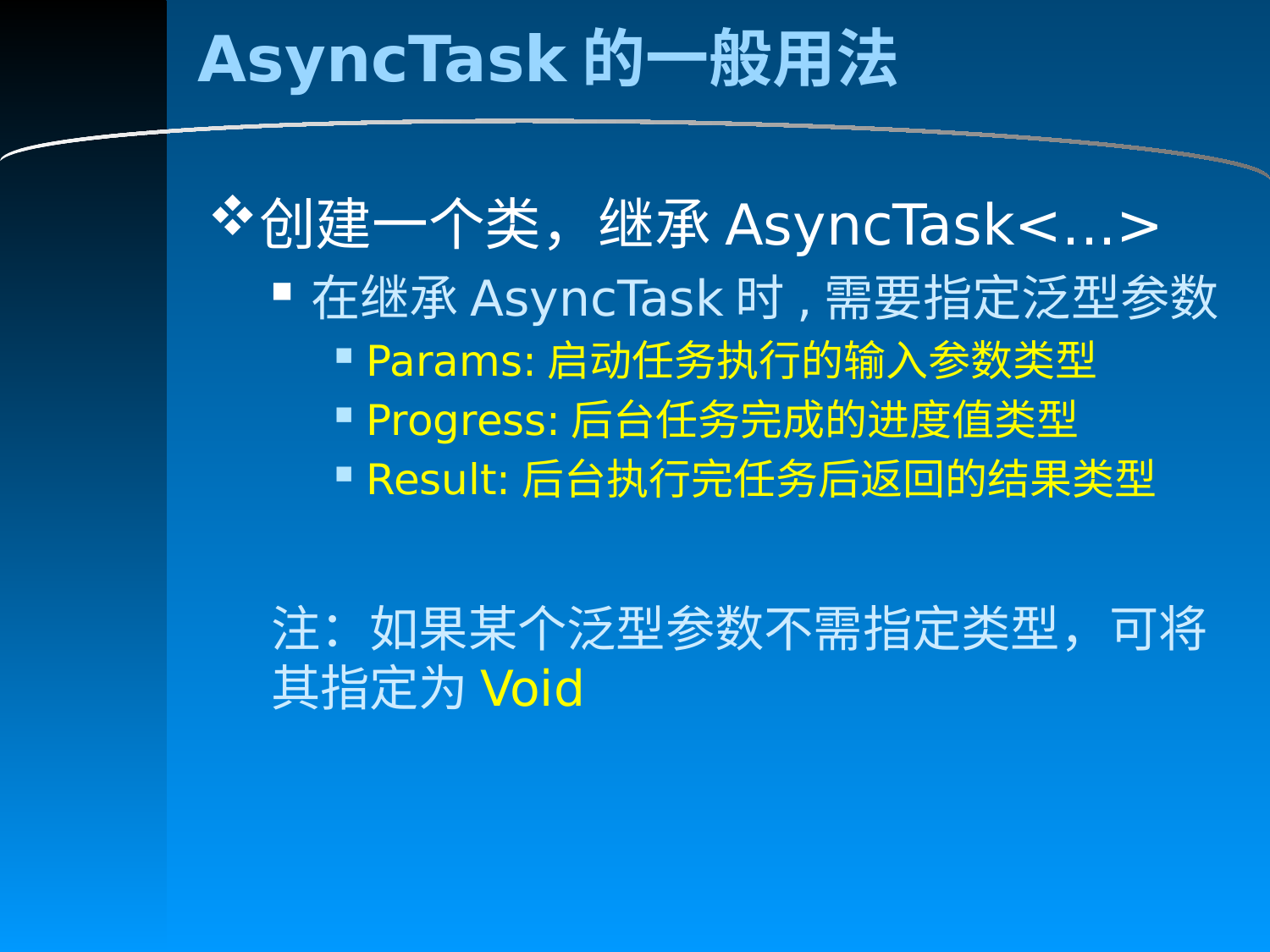

# AsyncTask的一般用法
创建一个类，继承AsyncTask<...>
在继承AsyncTask时,需要指定泛型参数
Params:启动任务执行的输入参数类型
Progress:后台任务完成的进度值类型
Result:后台执行完任务后返回的结果类型

注：如果某个泛型参数不需指定类型，可将其指定为Void